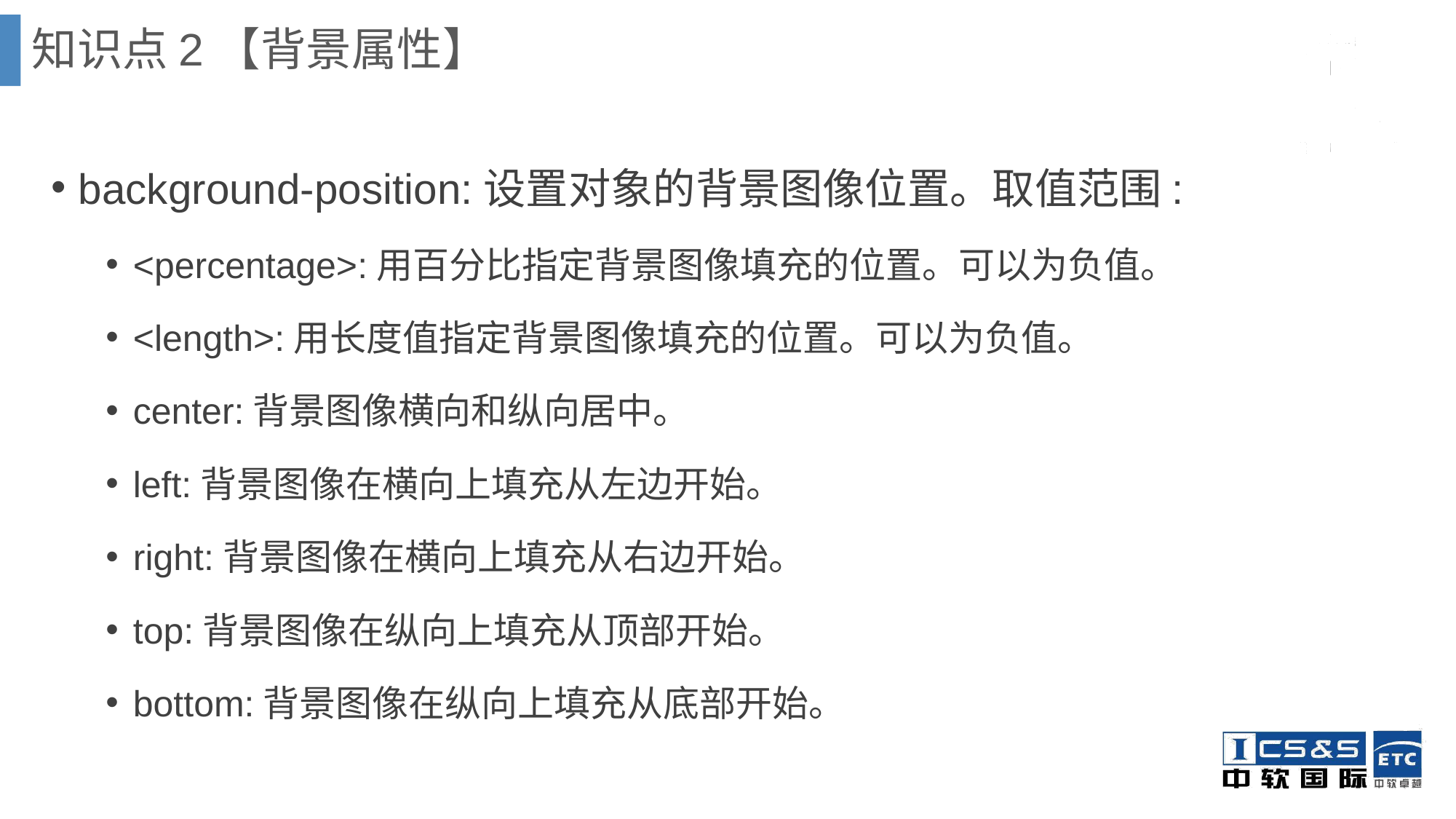

知识点2【背景属性】
background-position:设置对象的背景图像位置。取值范围:
<percentage>:用百分比指定背景图像填充的位置。可以为负值。
<length>:用长度值指定背景图像填充的位置。可以为负值。
center:背景图像横向和纵向居中。
left:背景图像在横向上填充从左边开始。
right:背景图像在横向上填充从右边开始。
top:背景图像在纵向上填充从顶部开始。
bottom:背景图像在纵向上填充从底部开始。